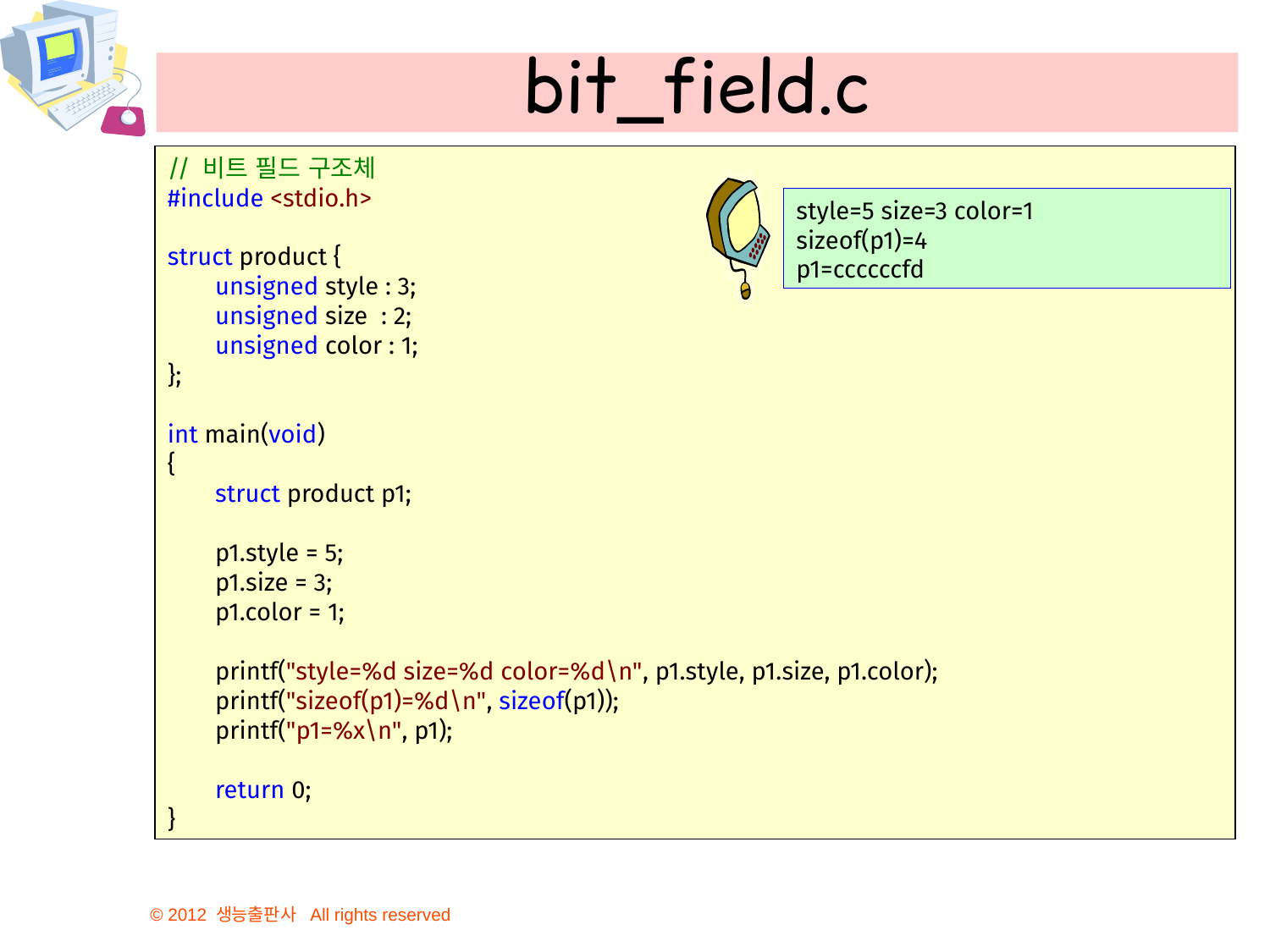

# bit_field.c
// 비트 필드 구조체
#include <stdio.h>

struct product {
	unsigned style : 3;
	unsigned size  : 2;
	unsigned color : 1;
};

int main(void)
{
	struct product p1;

	p1.style = 5;
	p1.size = 3;
	p1.color = 1;

	printf("style=%d size=%d color=%d\n", p1.style, p1.size, p1.color);
	printf("sizeof(p1)=%d\n", sizeof(p1));
	printf("p1=%x\n", p1);

	return 0;
}

style=5 size=3 color=1
sizeof(p1)=4
p1=ccccccfd